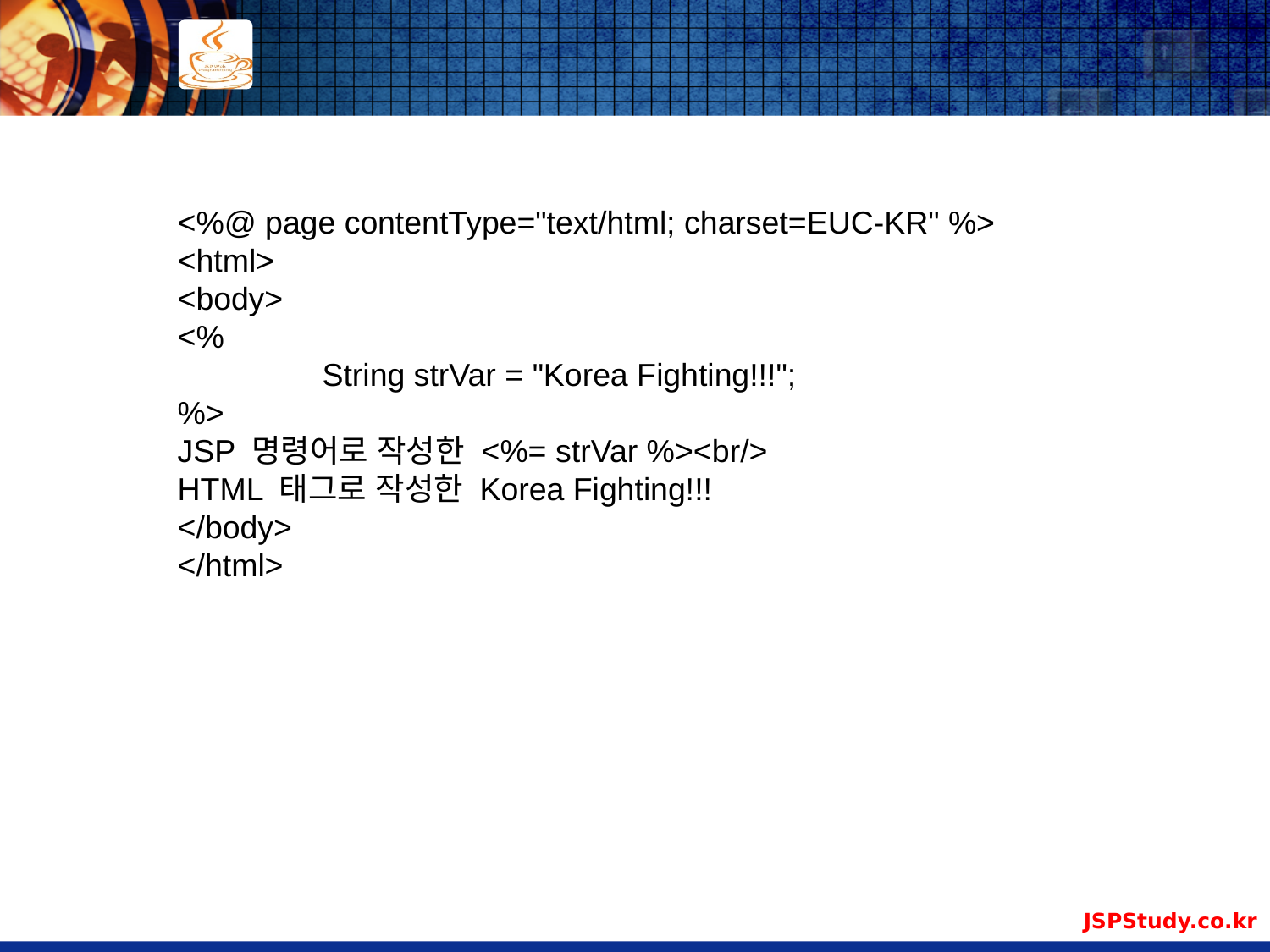

<%@ page contentType="text/html; charset=EUC-KR" %>
<html>
<body>
<%
	  String strVar = "Korea Fighting!!!";
%>
JSP 명령어로 작성한 <%= strVar %><br/>
HTML 태그로 작성한 Korea Fighting!!!
</body>
</html>
JSPStudy.co.kr